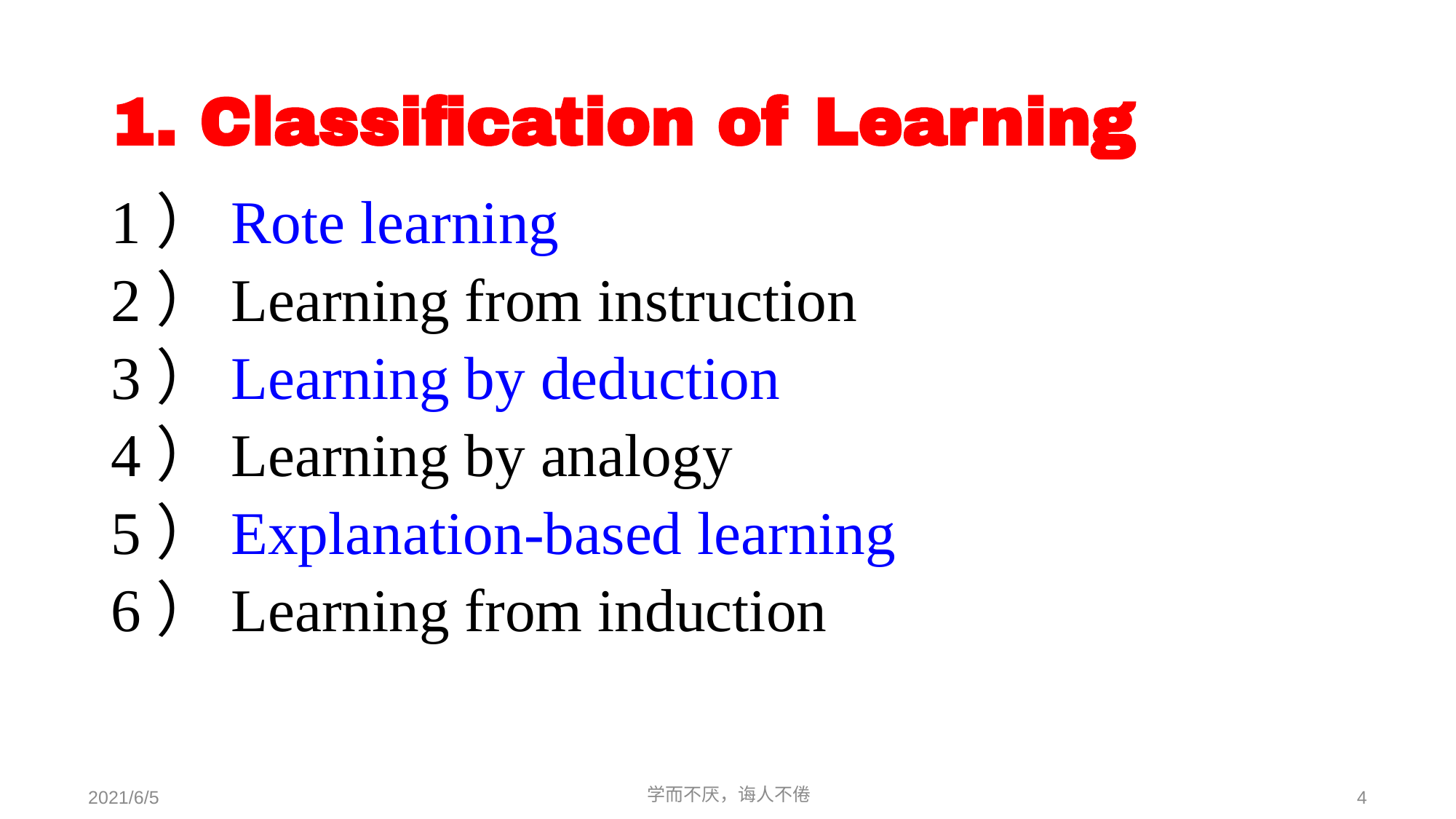

# 1. Classification of Learning
1）Rote learning
2）Learning from instruction
3）Learning by deduction
4）Learning by analogy
5）Explanation-based learning
6）Learning from induction
学而不厌，诲人不倦
4
2021/6/5